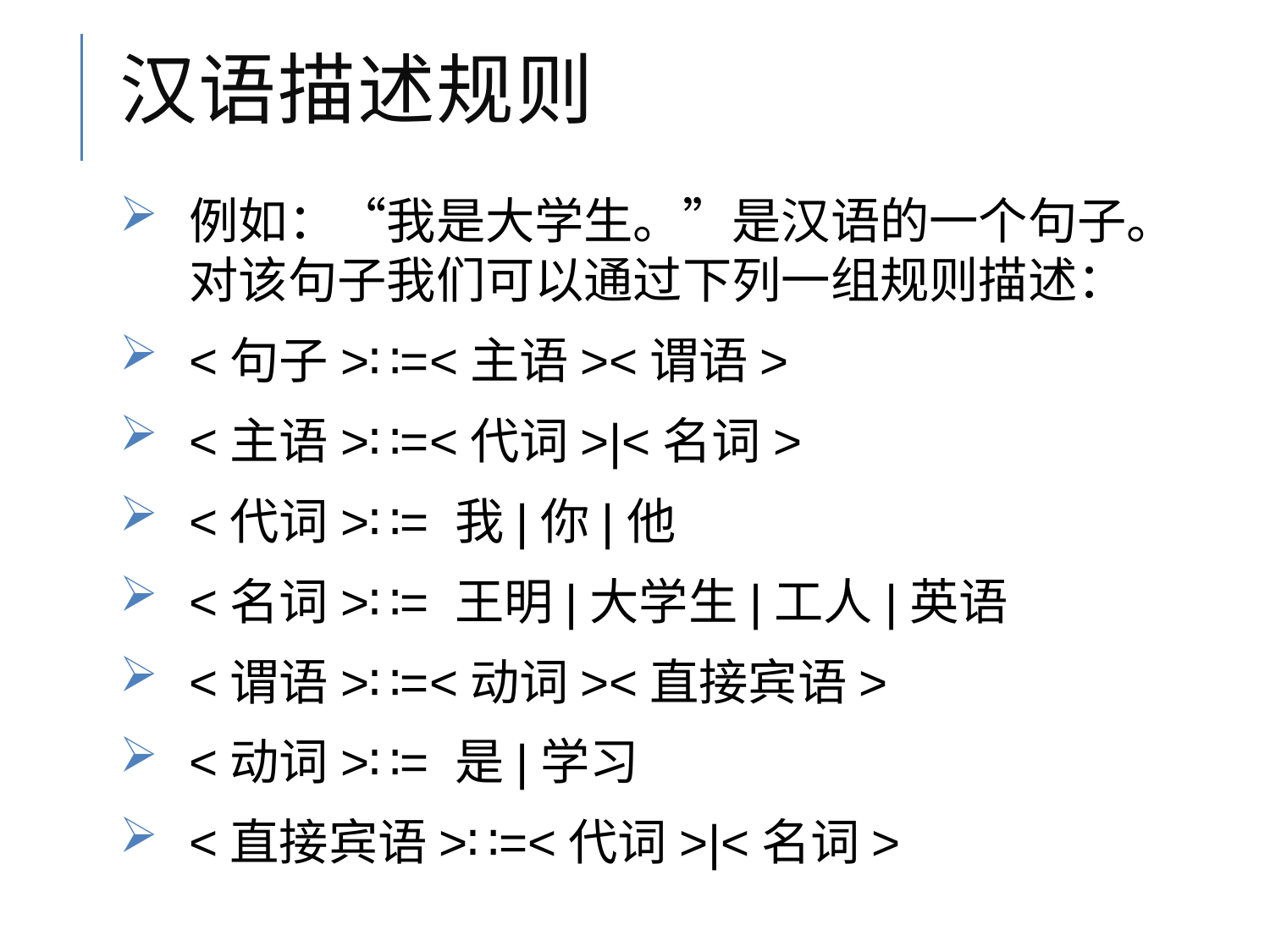

# 汉语描述规则
例如：“我是大学生。”是汉语的一个句子。对该句子我们可以通过下列一组规则描述：
<句子>∷=<主语><谓语>
<主语>∷=<代词>|<名词>
<代词>∷= 我|你|他
<名词>∷= 王明|大学生|工人|英语
<谓语>∷=<动词><直接宾语>
<动词>∷= 是|学习
<直接宾语>∷=<代词>|<名词>

5